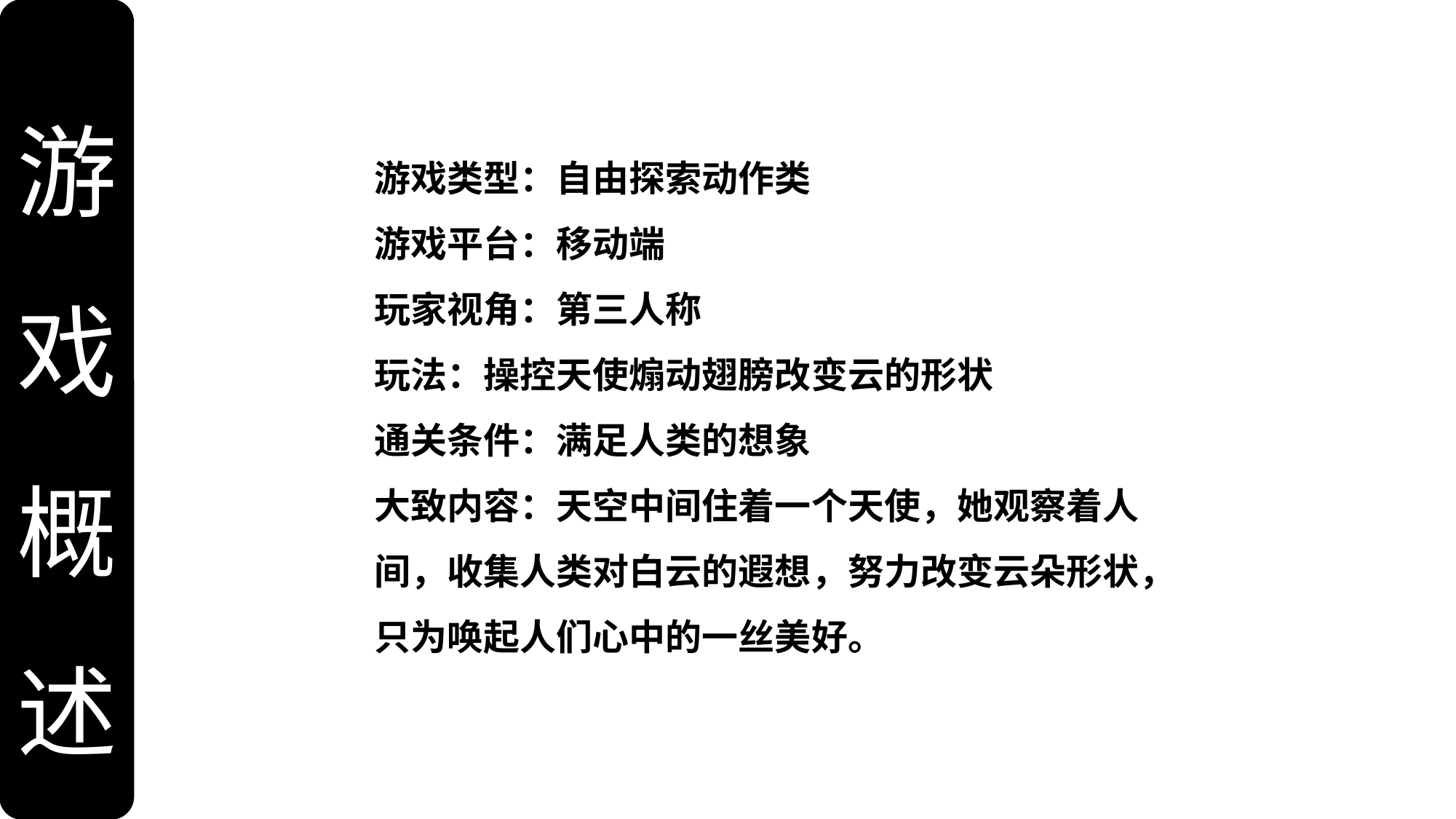

游
戏
概
述
游戏类型：自由探索动作类
游戏平台：移动端
玩家视角：第三人称
玩法：操控天使煽动翅膀改变云的形状
通关条件：满足人类的想象
大致内容：天空中间住着一个天使，她观察着人间，收集人类对白云的遐想，努力改变云朵形状，只为唤起人们心中的一丝美好。